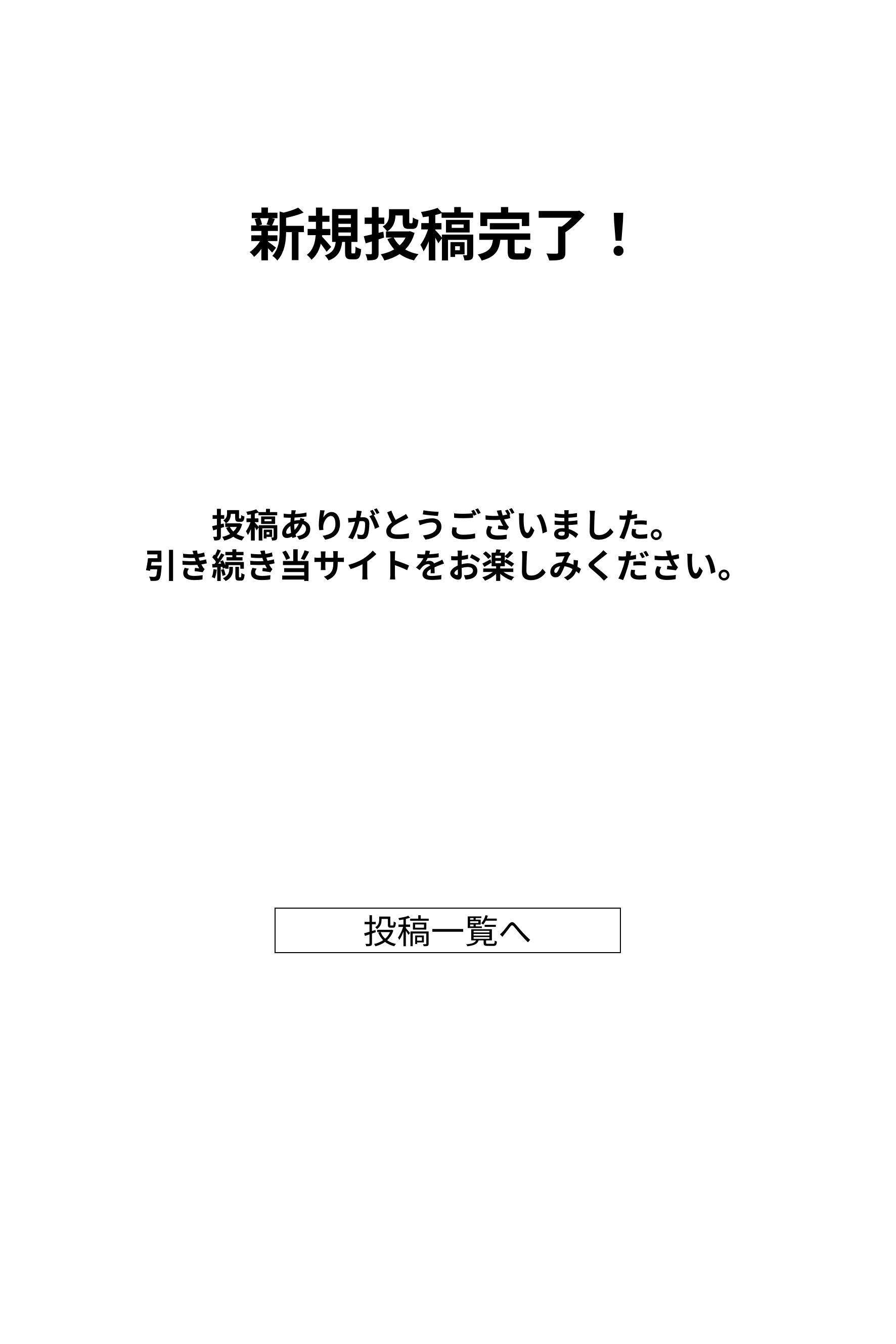

新規投稿完了！
投稿ありがとうございました。
引き続き当サイトをお楽しみください。
投稿一覧へ